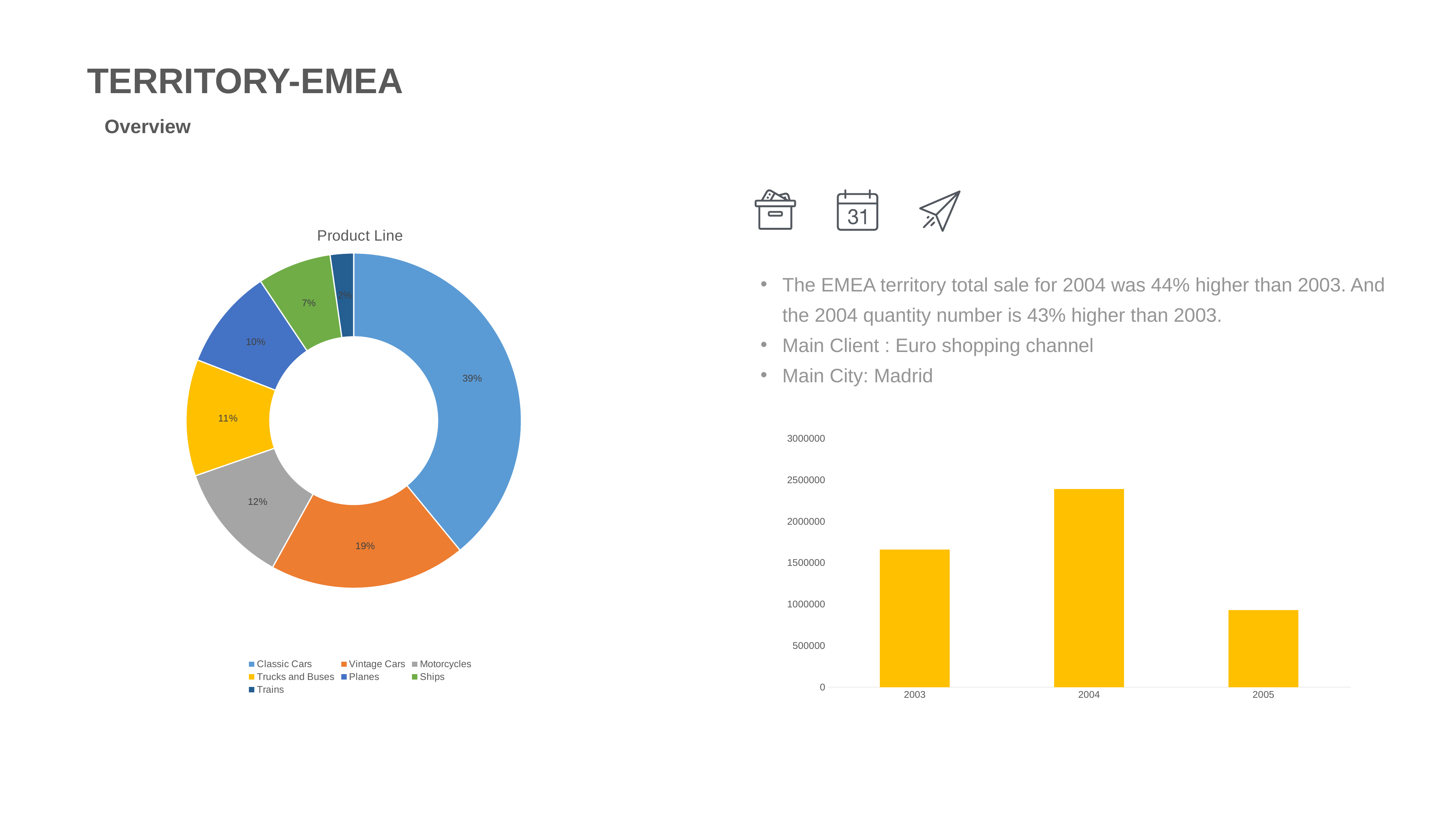

TERRITORY-EMEA
Overview

### Chart: Product Line

| Category | 销售额 |
|---|---|
| Classic Cars | 3919616.0 |
| Vintage Cars | 1903151.0 |
| Motorcycles | 1166388.0 |
| Trucks and Buses | 1127790.0 |
| Planes | 975004.0 |
| Ships | 714437.0 |
| Trains | 226243.0 |
The EMEA territory total sale for 2004 was 44% higher than 2003. And the 2004 quantity number is 43% higher than 2003.
Main Client : Euro shopping channel
Main City: Madrid

### Chart

| Category | object 1 |
|---|---|
| 2003 | 1660315.0 |
| 2004 | 2389129.0 |
| 2005 | 929829.0 |